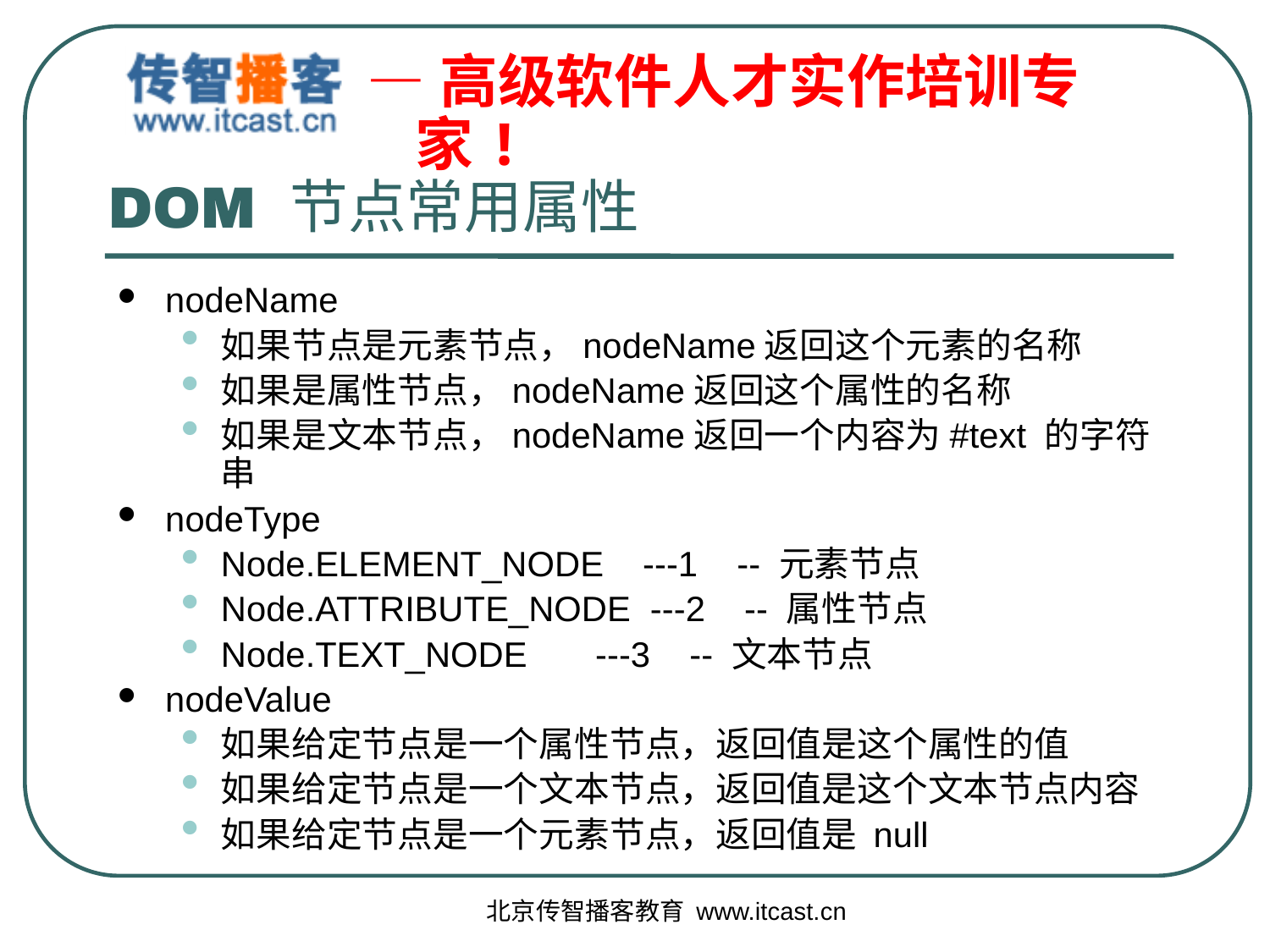

# DOM 节点常用属性
nodeName
如果节点是元素节点，nodeName返回这个元素的名称
如果是属性节点，nodeName返回这个属性的名称
如果是文本节点，nodeName返回一个内容为#text 的字符串
nodeType
Node.ELEMENT_NODE    ---1    -- 元素节点
Node.ATTRIBUTE_NODE  ---2    -- 属性节点
Node.TEXT_NODE       ---3    -- 文本节点
nodeValue
如果给定节点是一个属性节点，返回值是这个属性的值
如果给定节点是一个文本节点，返回值是这个文本节点内容
如果给定节点是一个元素节点，返回值是 null
北京传智播客教育 www.itcast.cn